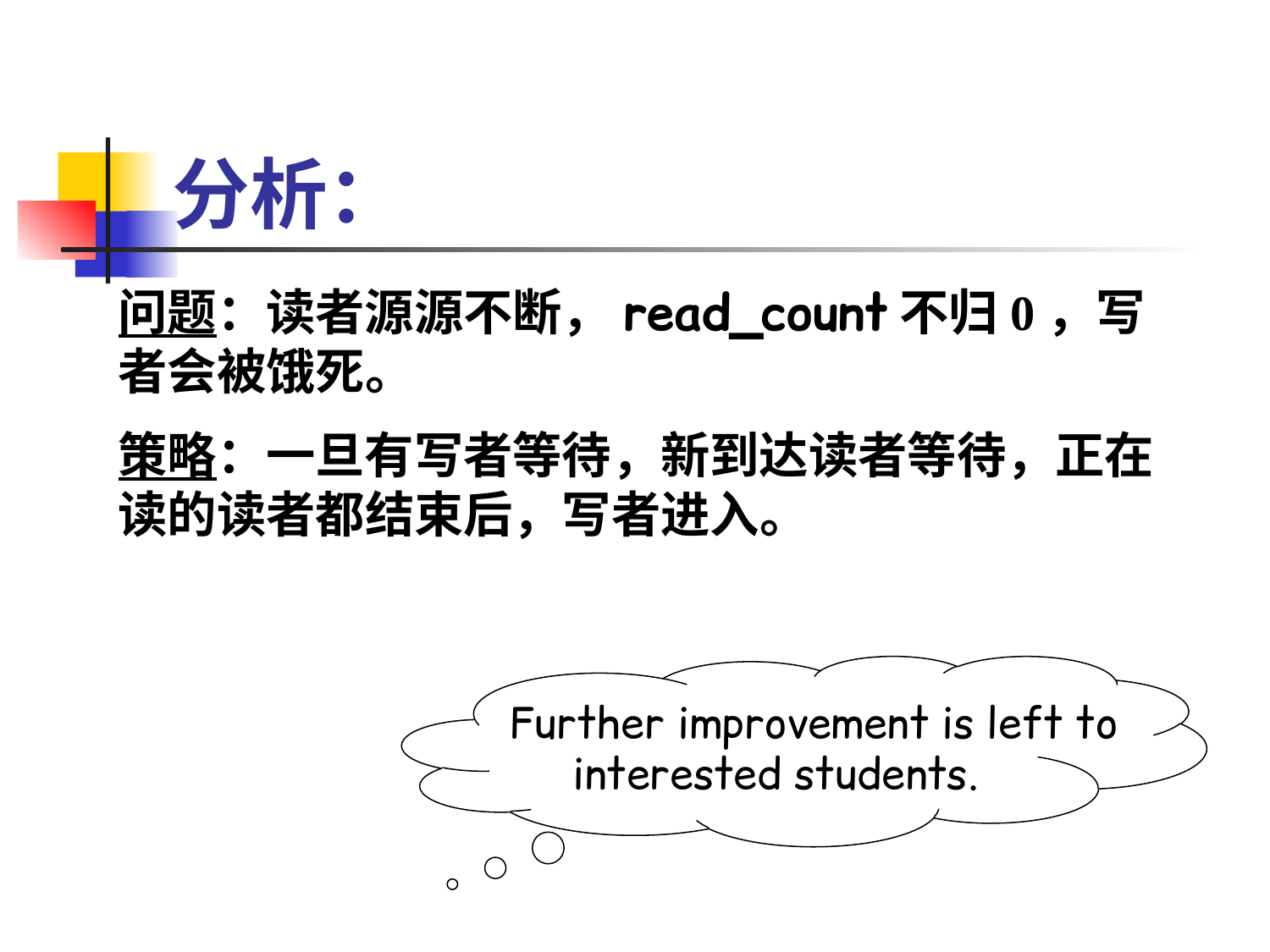

# 分析：
问题：读者源源不断，read_count不归0，写者会被饿死。
策略：一旦有写者等待，新到达读者等待，正在读的读者都结束后，写者进入。

       Further improvement is left to
interested students.